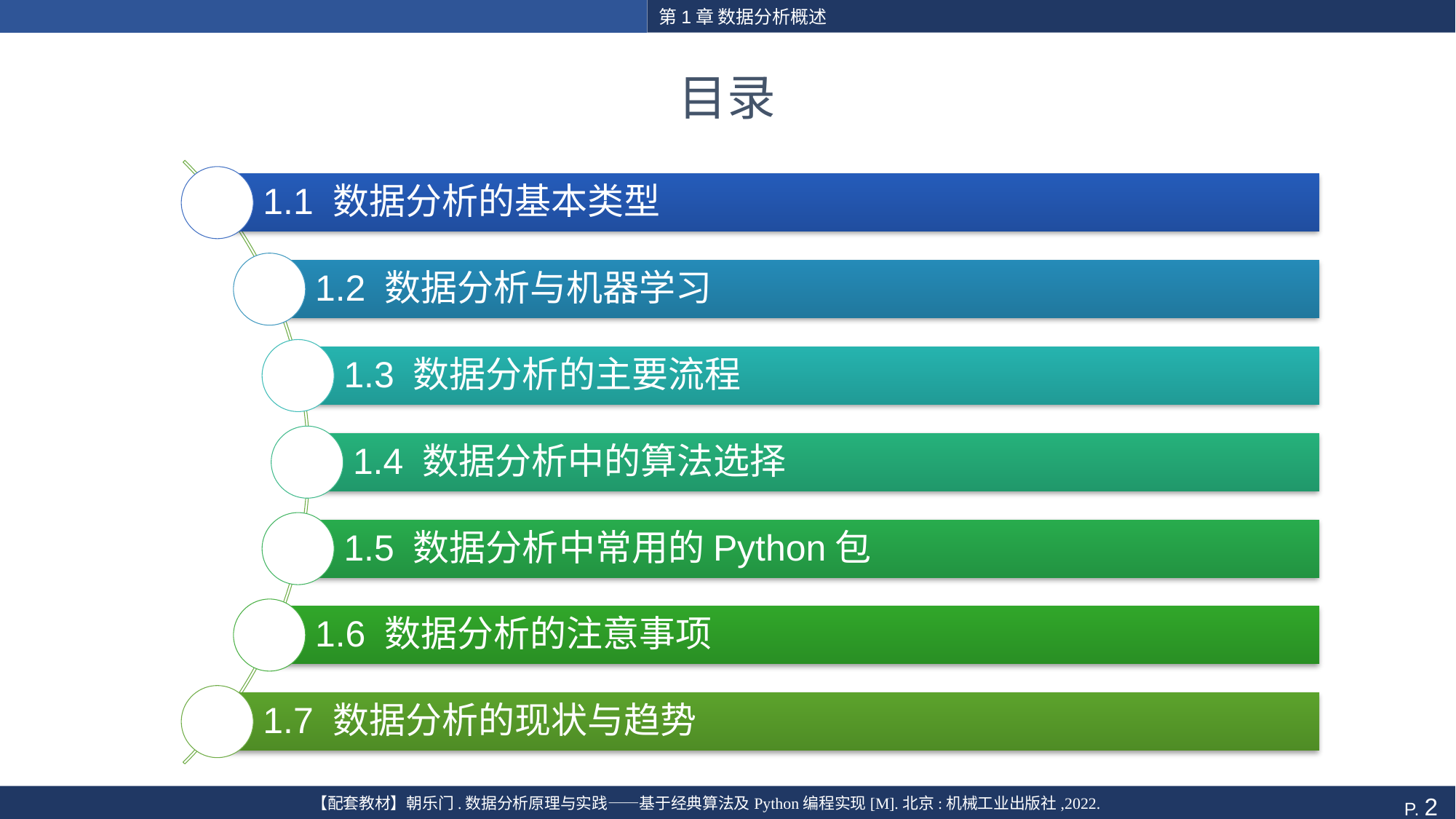

第1章 数据分析概述
# 目录
1.1 数据分析的基本类型
1.2 数据分析与机器学习
1.3 数据分析的主要流程
1.4 数据分析中的算法选择
1.5 数据分析中常用的Python包
1.6 数据分析的注意事项
1.7 数据分析的现状与趋势